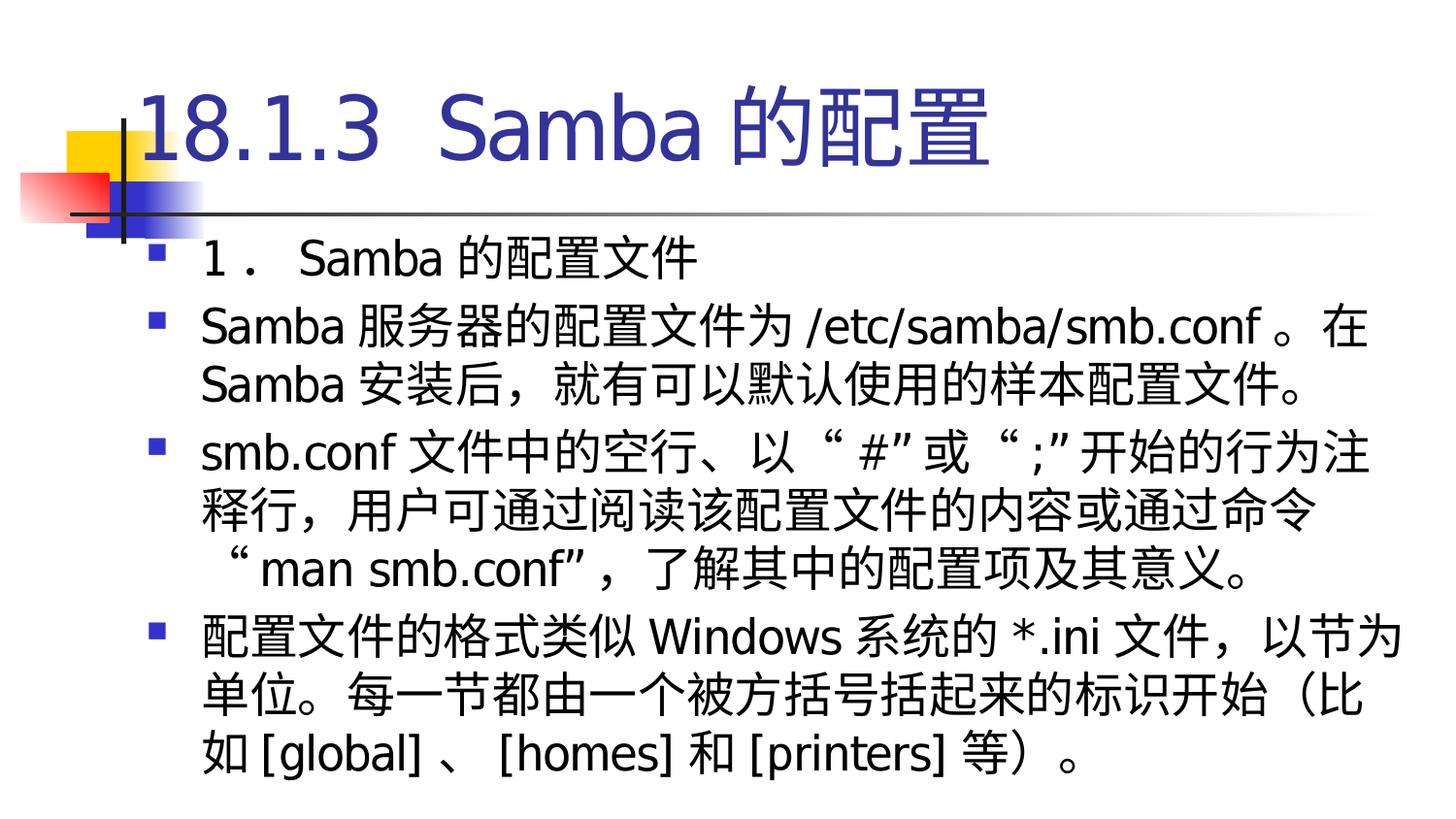

# 18.1.3  Samba的配置
1．Samba的配置文件
Samba服务器的配置文件为/etc/samba/smb.conf。在Samba安装后，就有可以默认使用的样本配置文件。
smb.conf文件中的空行、以“#”或“;”开始的行为注释行，用户可通过阅读该配置文件的内容或通过命令“man smb.conf”，了解其中的配置项及其意义。
配置文件的格式类似Windows系统的*.ini文件，以节为单位。每一节都由一个被方括号括起来的标识开始（比如[global]、[homes]和[printers]等）。